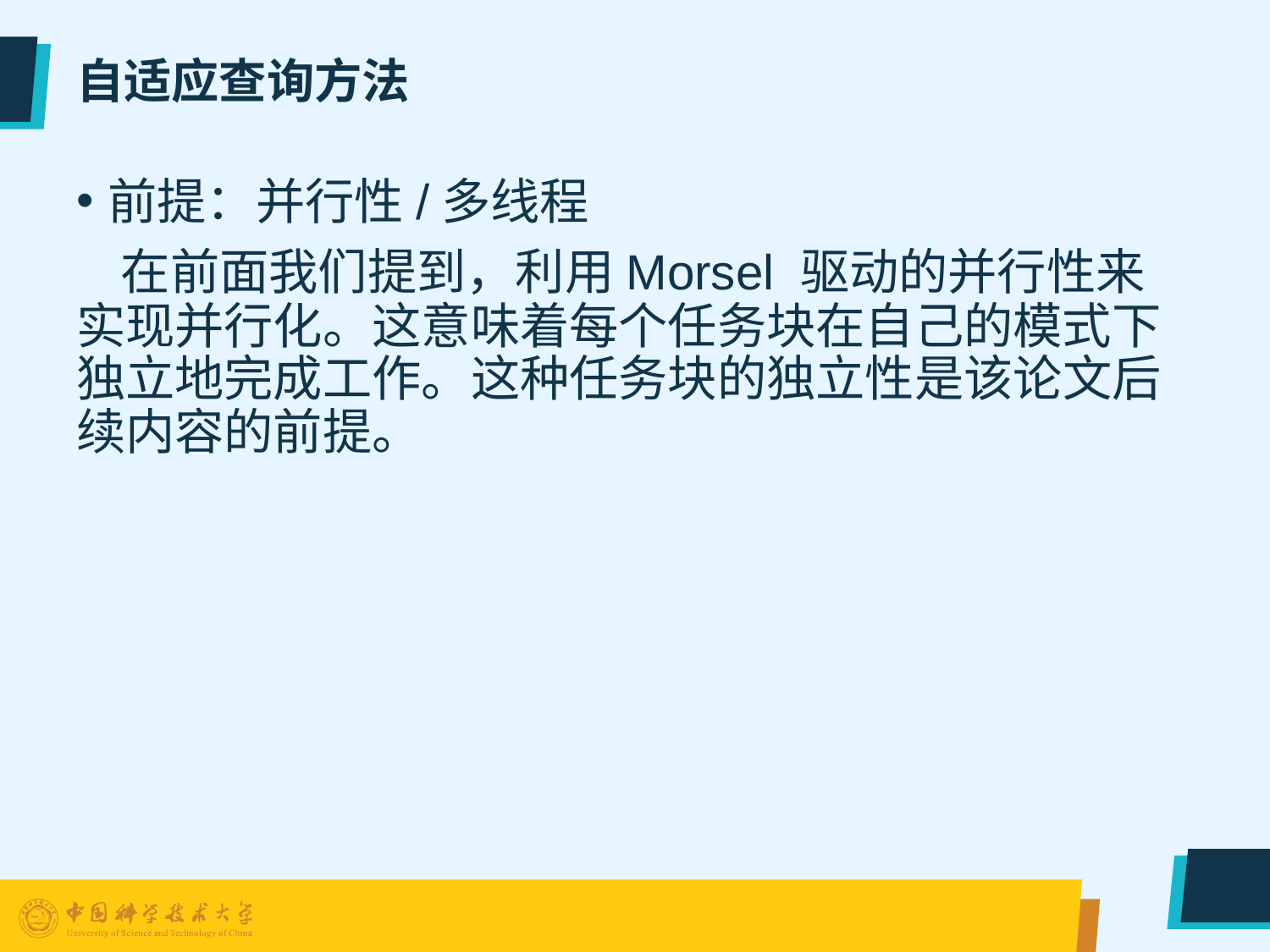

# 自适应查询方法
前提：并行性/多线程
   在前面我们提到，利用Morsel 驱动的并行性来实现并行化。这意味着每个任务块在自己的模式下独立地完成工作。这种任务块的独立性是该论文后续内容的前提。